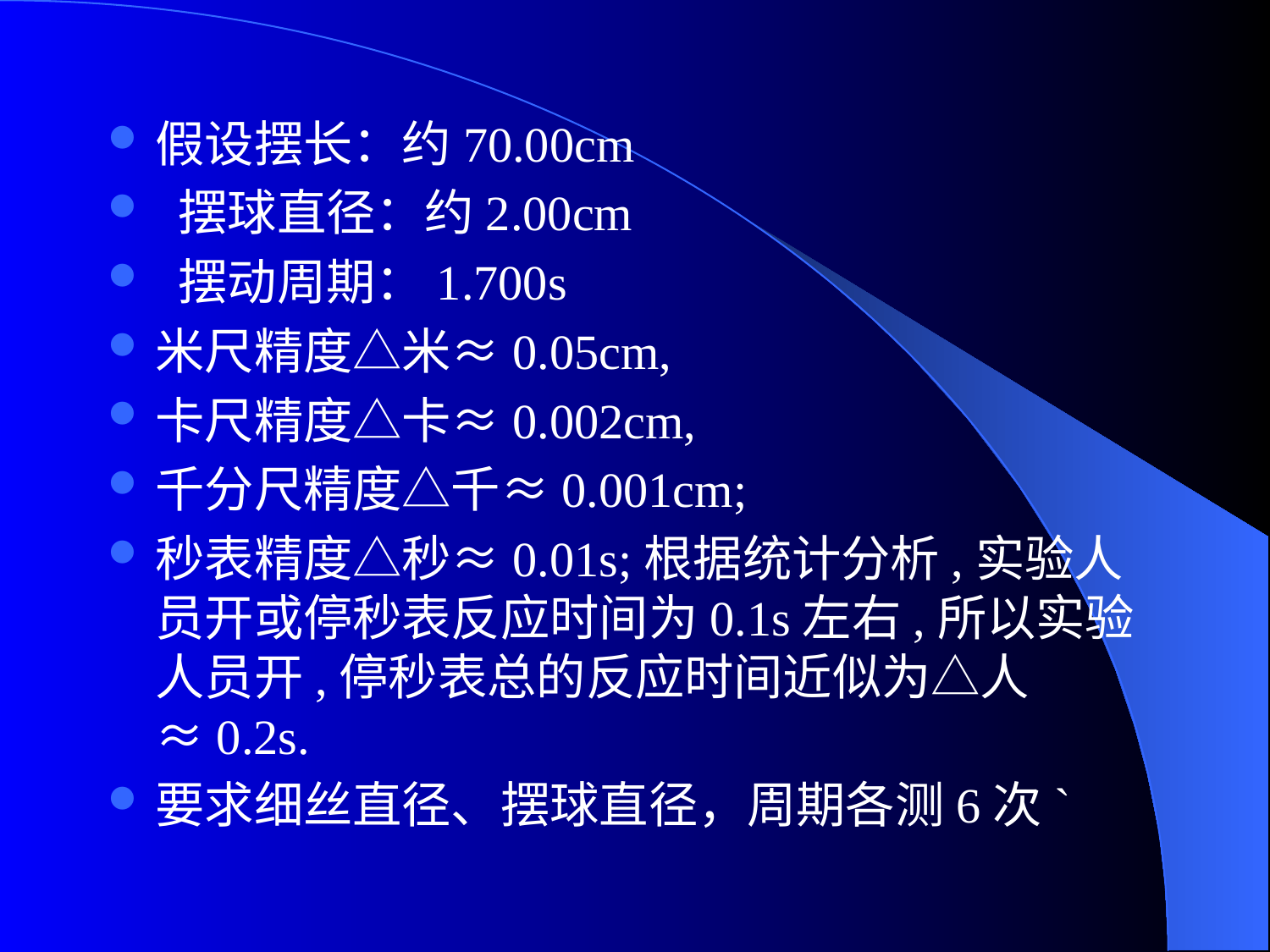

假设摆长：约70.00cm
 摆球直径：约2.00cm
 摆动周期：1.700s
米尺精度△米≈0.05cm,
卡尺精度△卡≈0.002cm,
千分尺精度△千≈0.001cm;
秒表精度△秒≈0.01s;根据统计分析,实验人员开或停秒表反应时间为0.1s左右,所以实验人员开,停秒表总的反应时间近似为△人≈0.2s.
要求细丝直径、摆球直径，周期各测6次`